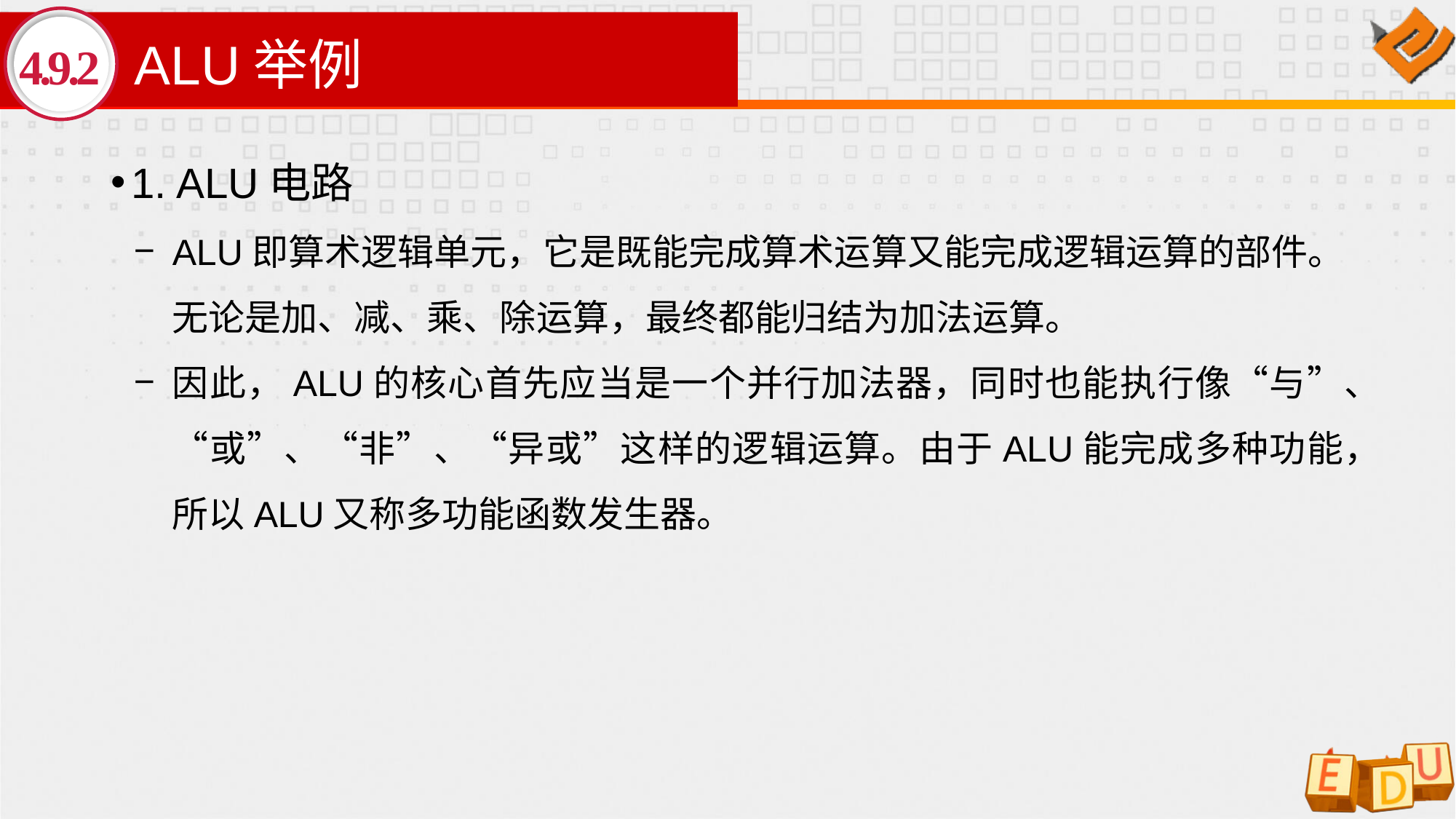

# ALU举例
4.9.2
1. ALU电路
ALU即算术逻辑单元，它是既能完成算术运算又能完成逻辑运算的部件。无论是加、减、乘、除运算，最终都能归结为加法运算。
因此，ALU的核心首先应当是一个并行加法器，同时也能执行像“与”、“或”、“非”、“异或”这样的逻辑运算。由于ALU能完成多种功能，所以ALU又称多功能函数发生器。